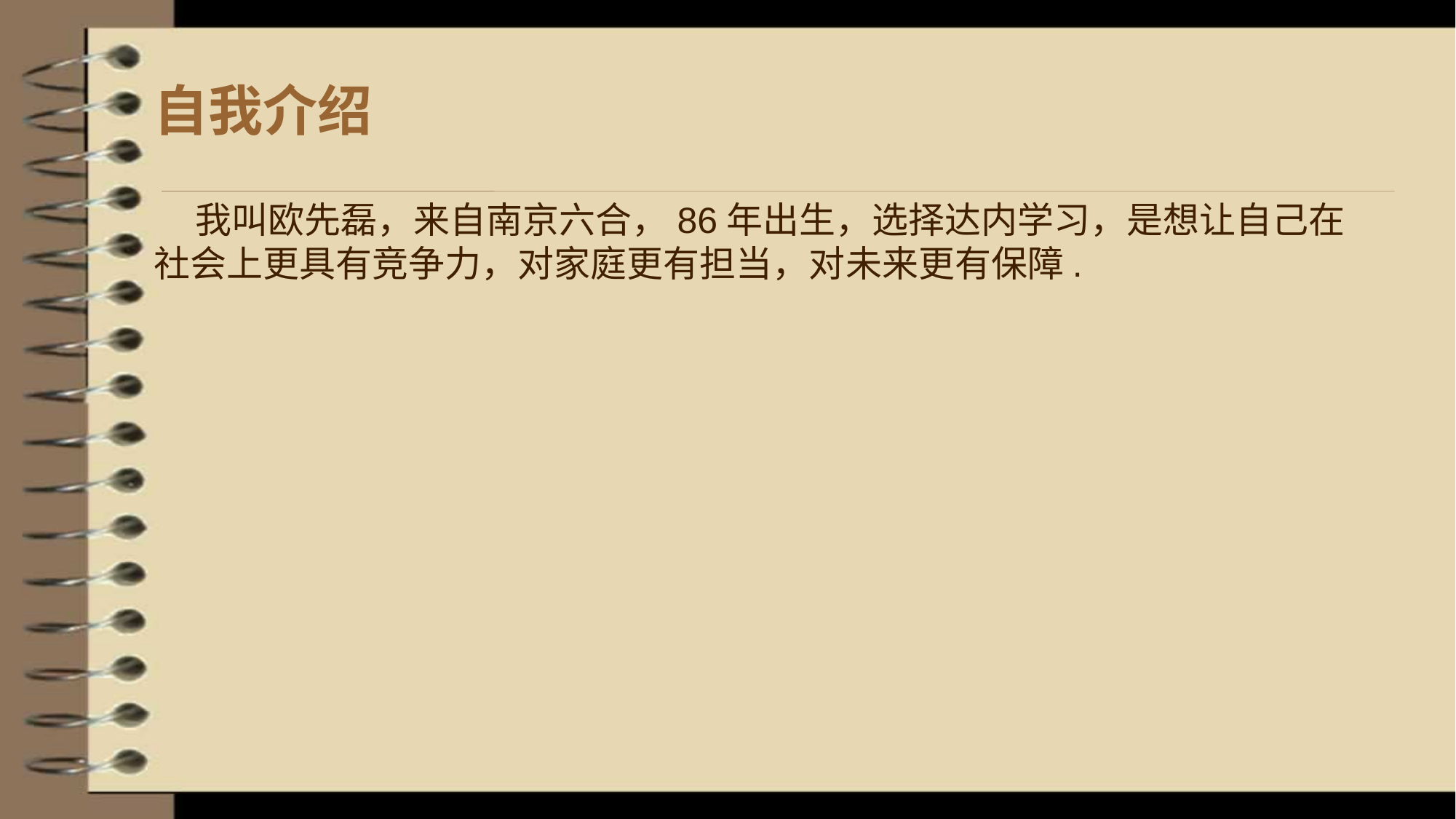

# 自我介绍
    我叫欧先磊，来自南京六合，86年出生，选择达内学习，是想让自己在社会上更具有竞争力，对家庭更有担当，对未来更有保障.